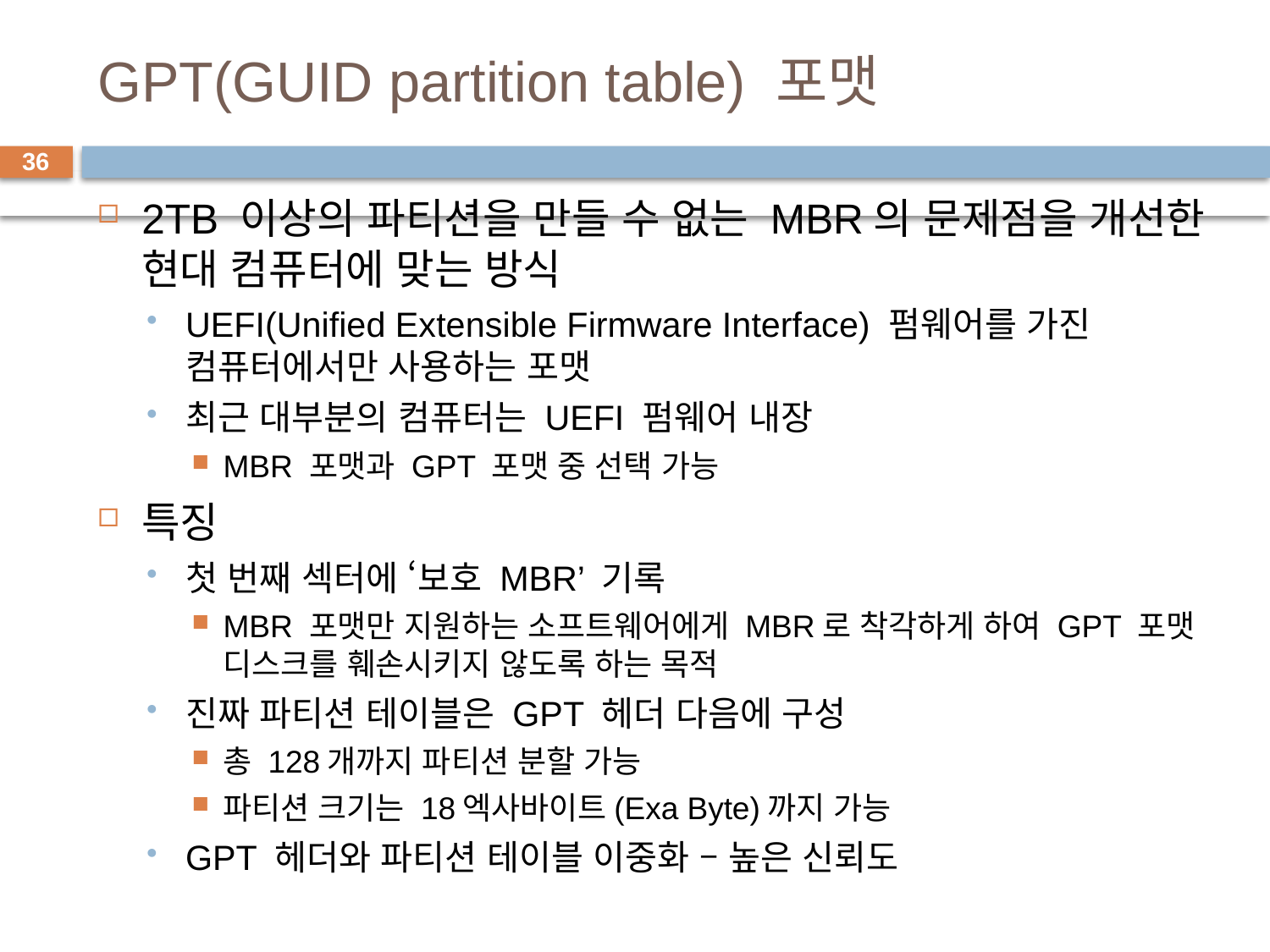

# GPT(GUID partition table) 포맷
36
2TB 이상의 파티션을 만들 수 없는 MBR의 문제점을 개선한 현대 컴퓨터에 맞는 방식
UEFI(Unified Extensible Firmware Interface) 펌웨어를 가진 컴퓨터에서만 사용하는 포맷
최근 대부분의 컴퓨터는 UEFI 펌웨어 내장
MBR 포맷과 GPT 포맷 중 선택 가능
특징
첫 번째 섹터에 ‘보호 MBR’ 기록
MBR 포맷만 지원하는 소프트웨어에게 MBR로 착각하게 하여 GPT 포맷 디스크를 훼손시키지 않도록 하는 목적
진짜 파티션 테이블은 GPT 헤더 다음에 구성
총 128개까지 파티션 분할 가능
파티션 크기는 18엑사바이트(Exa Byte)까지 가능
GPT 헤더와 파티션 테이블 이중화 – 높은 신뢰도